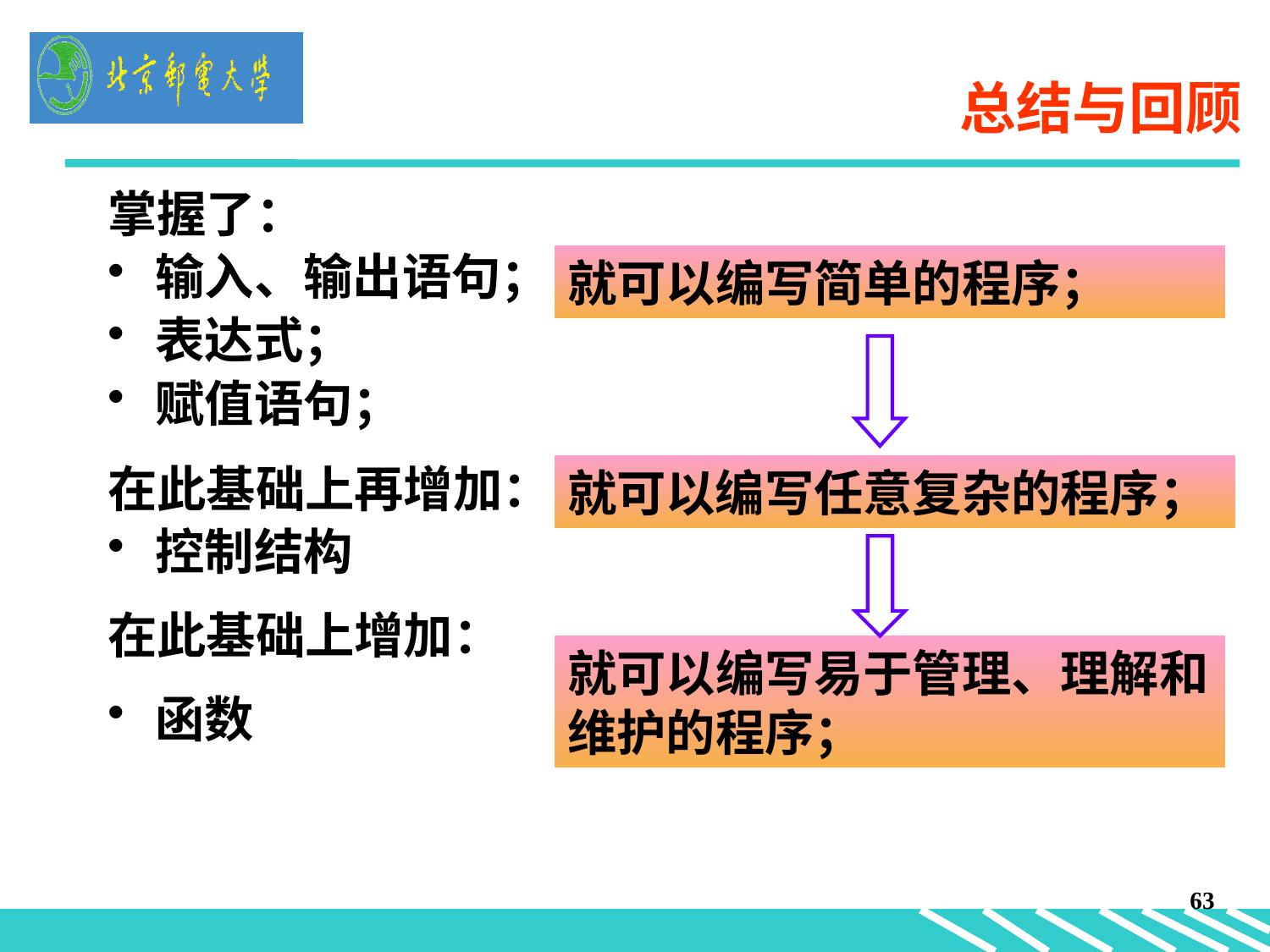

# 总结与回顾
掌握了：
输入、输出语句；
表达式；
赋值语句；

在此基础上再增加：
控制结构

在此基础上增加：

函数

就可以编写简单的程序；

就可以编写任意复杂的程序；

就可以编写易于管理、理解和维护的程序；
63